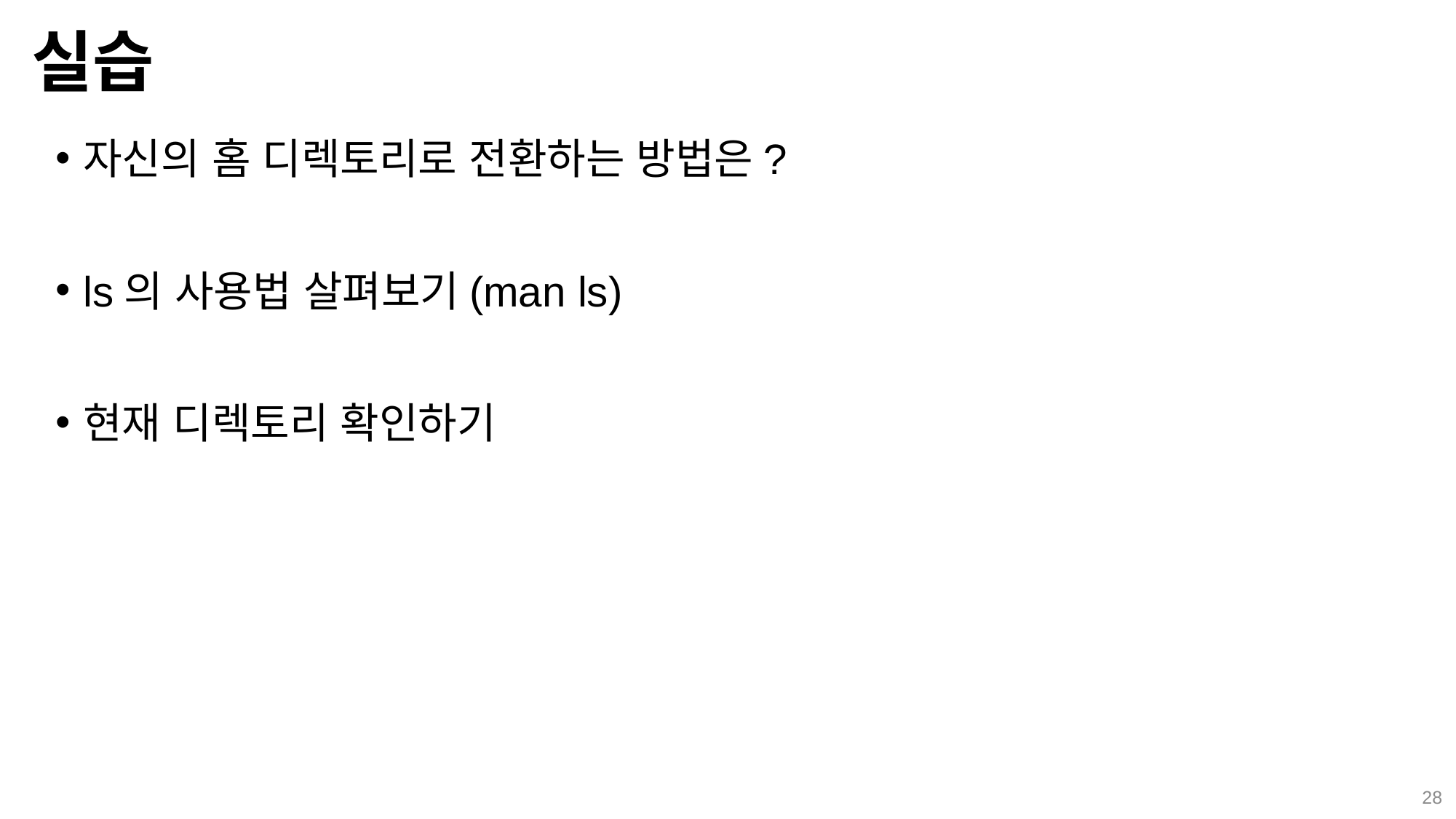

# 실습
자신의 홈 디렉토리로 전환하는 방법은?

ls의 사용법 살펴보기(man ls)

현재 디렉토리 확인하기

28